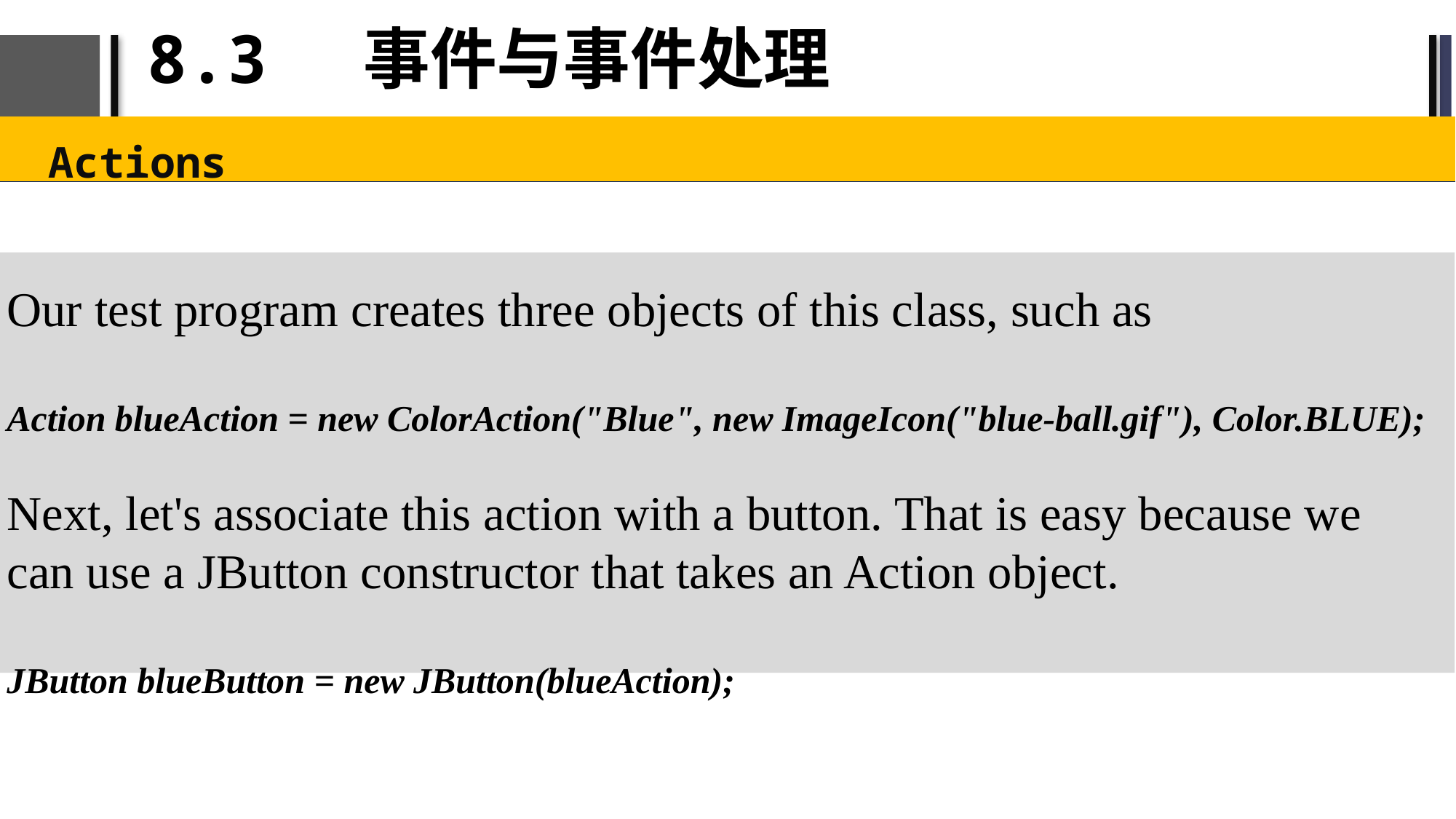

# 8.3  事件与事件处理

Actions

Our test program creates three objects of this class, such as

Action blueAction = new ColorAction("Blue", new ImageIcon("blue-ball.gif"), Color.BLUE);
Next, let's associate this action with a button. That is easy because we can use a JButton constructor that takes an Action object.

JButton blueButton = new JButton(blueAction);